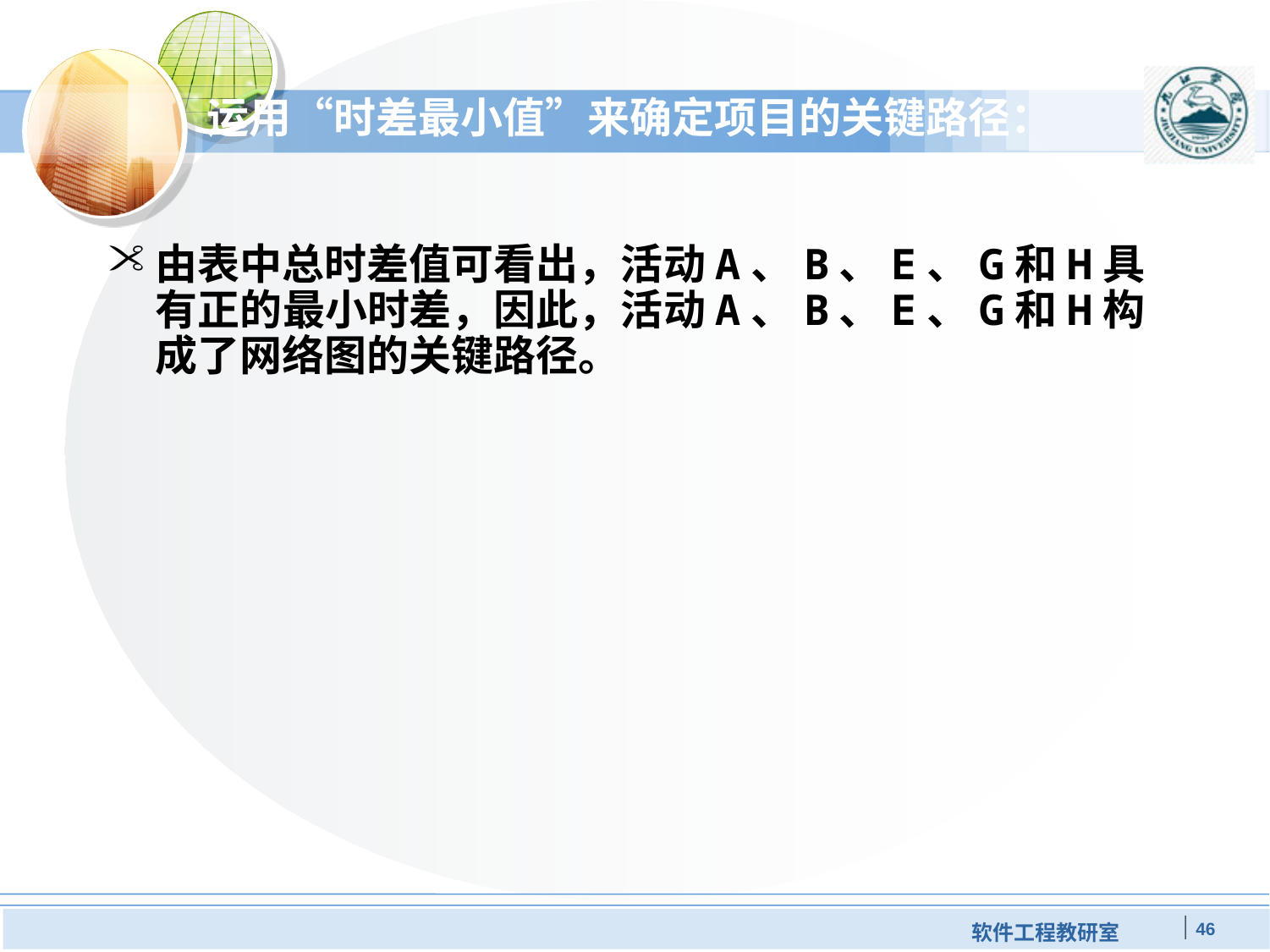

# 运用“时差最小值”来确定项目的关键路径：
由表中总时差值可看出，活动A、B、E、G和H具有正的最小时差，因此，活动A、B、E、G和H构成了网络图的关键路径。